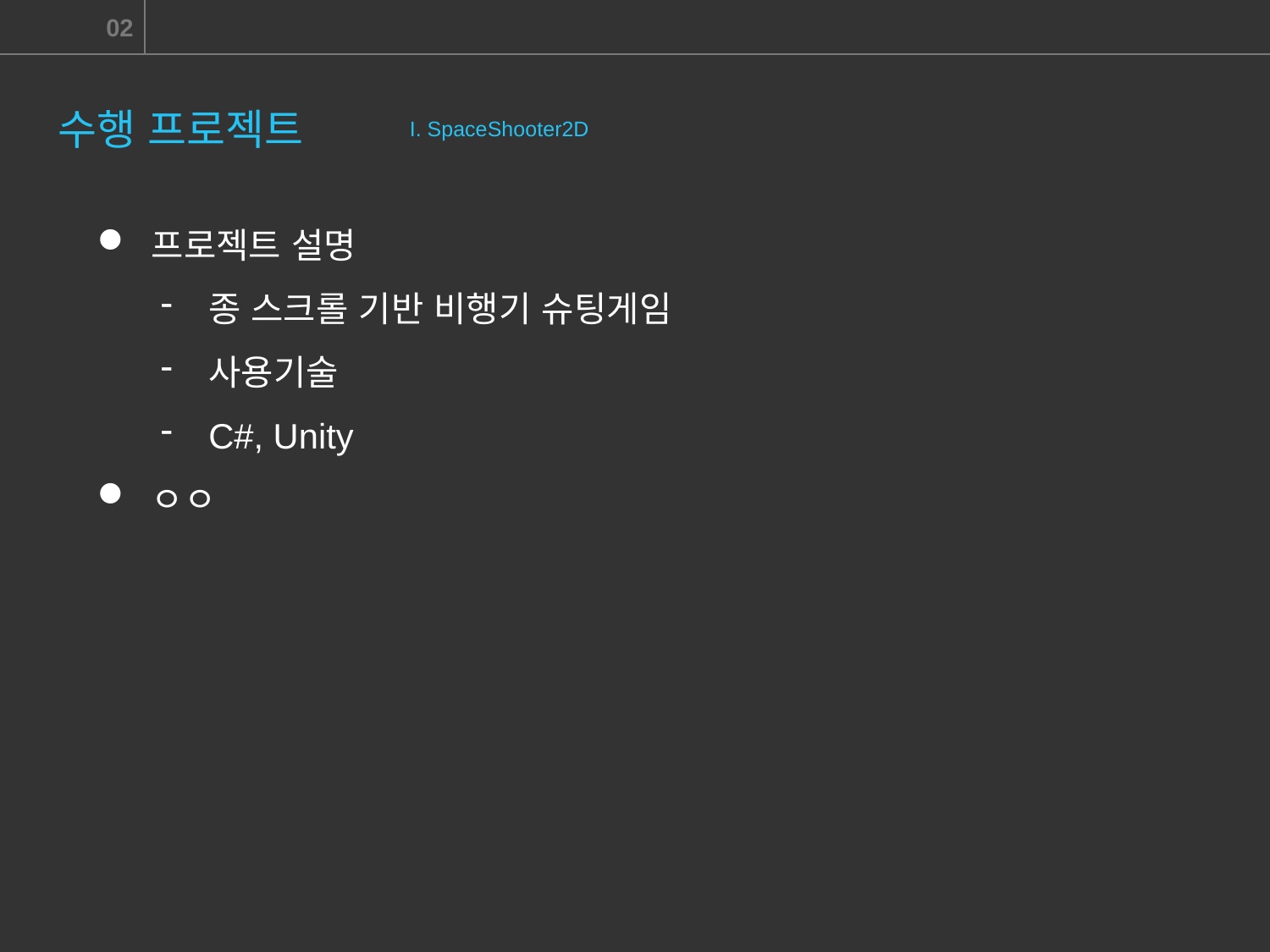

수행 프로젝트
I. SpaceShooter2D
 프로젝트 설명
종 스크롤 기반 비행기 슈팅게임
사용기술
C#, Unity
 ㅇㅇ